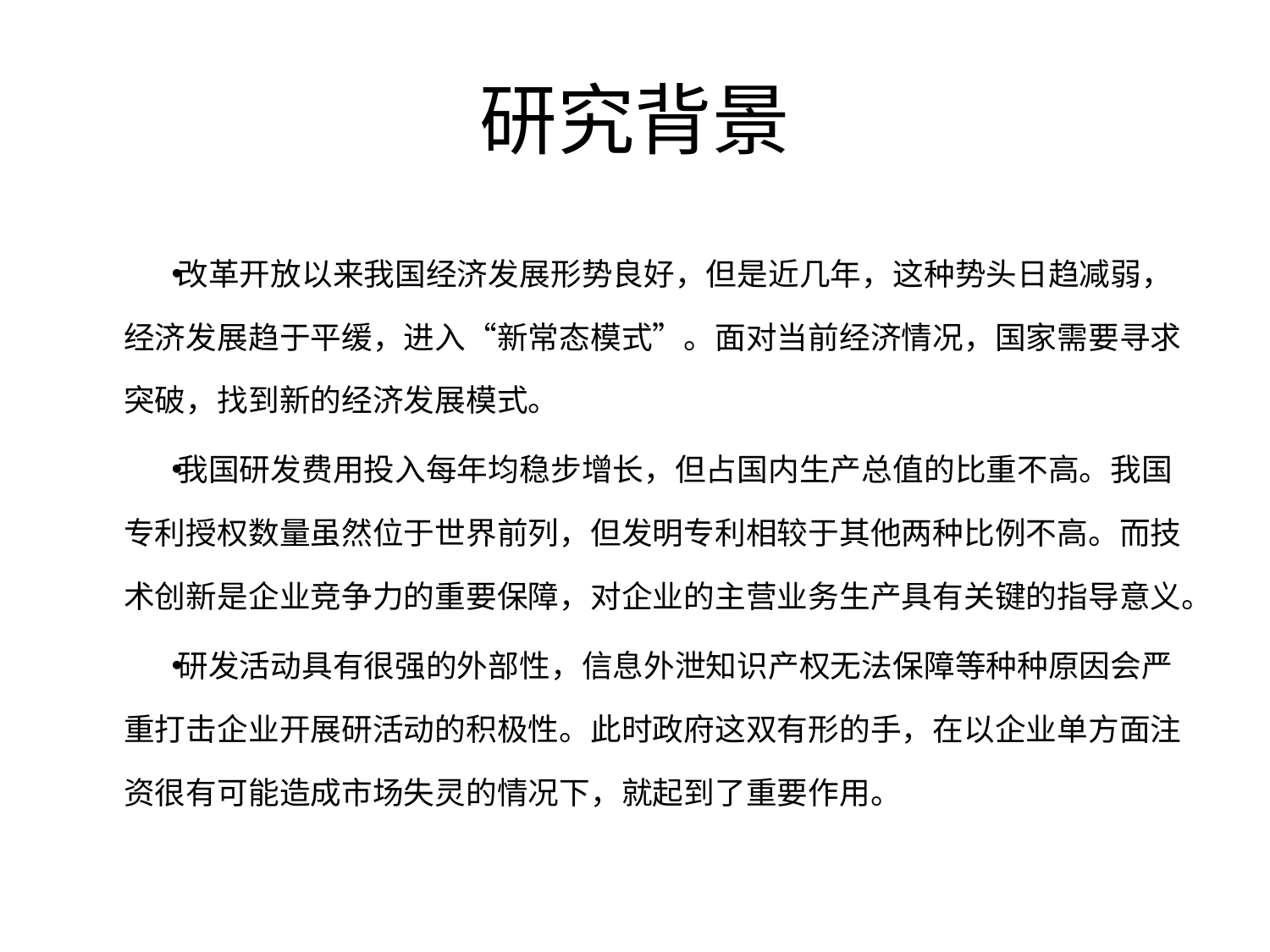

# 研究背景
改革开放以来我国经济发展形势良好，但是近几年，这种势头日趋减弱，经济发展趋于平缓，进入“新常态模式”。面对当前经济情况，国家需要寻求突破，找到新的经济发展模式。
我国研发费用投入每年均稳步增长，但占国内生产总值的比重不高。我国专利授权数量虽然位于世界前列，但发明专利相较于其他两种比例不高。而技术创新是企业竞争力的重要保障，对企业的主营业务生产具有关键的指导意义。
研发活动具有很强的外部性，信息外泄知识产权无法保障等种种原因会严重打击企业开展研活动的积极性。此时政府这双有形的手，在以企业单方面注资很有可能造成市场失灵的情况下，就起到了重要作用。